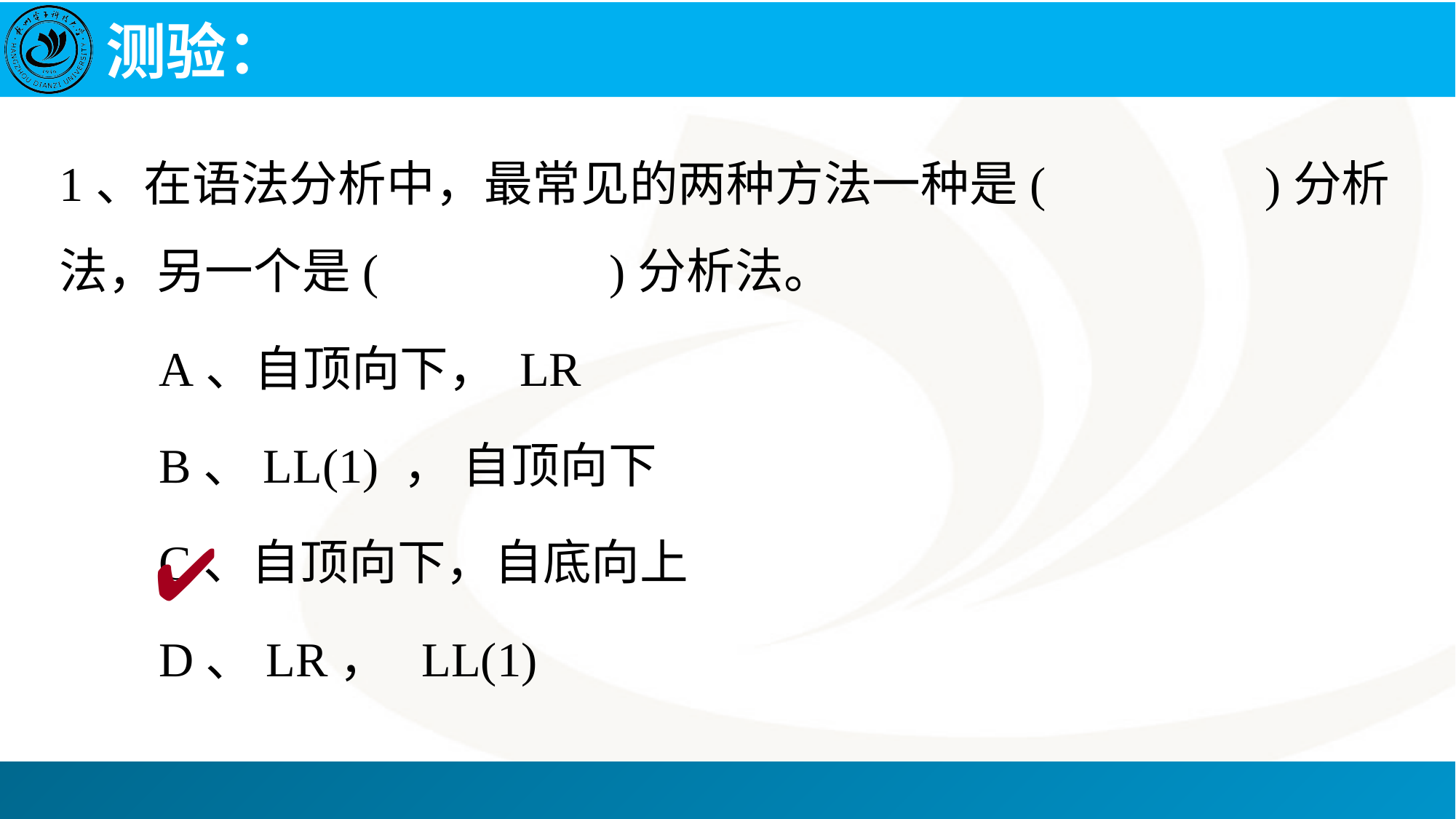

# 测验：
1、在语法分析中，最常见的两种方法一种是(                  )分析法，另一个是(                   )分析法。
A、自顶向下， LR
B、LL(1) ， 自顶向下
C、自顶向下，自底向上
D、LR，  LL(1)
✔
91